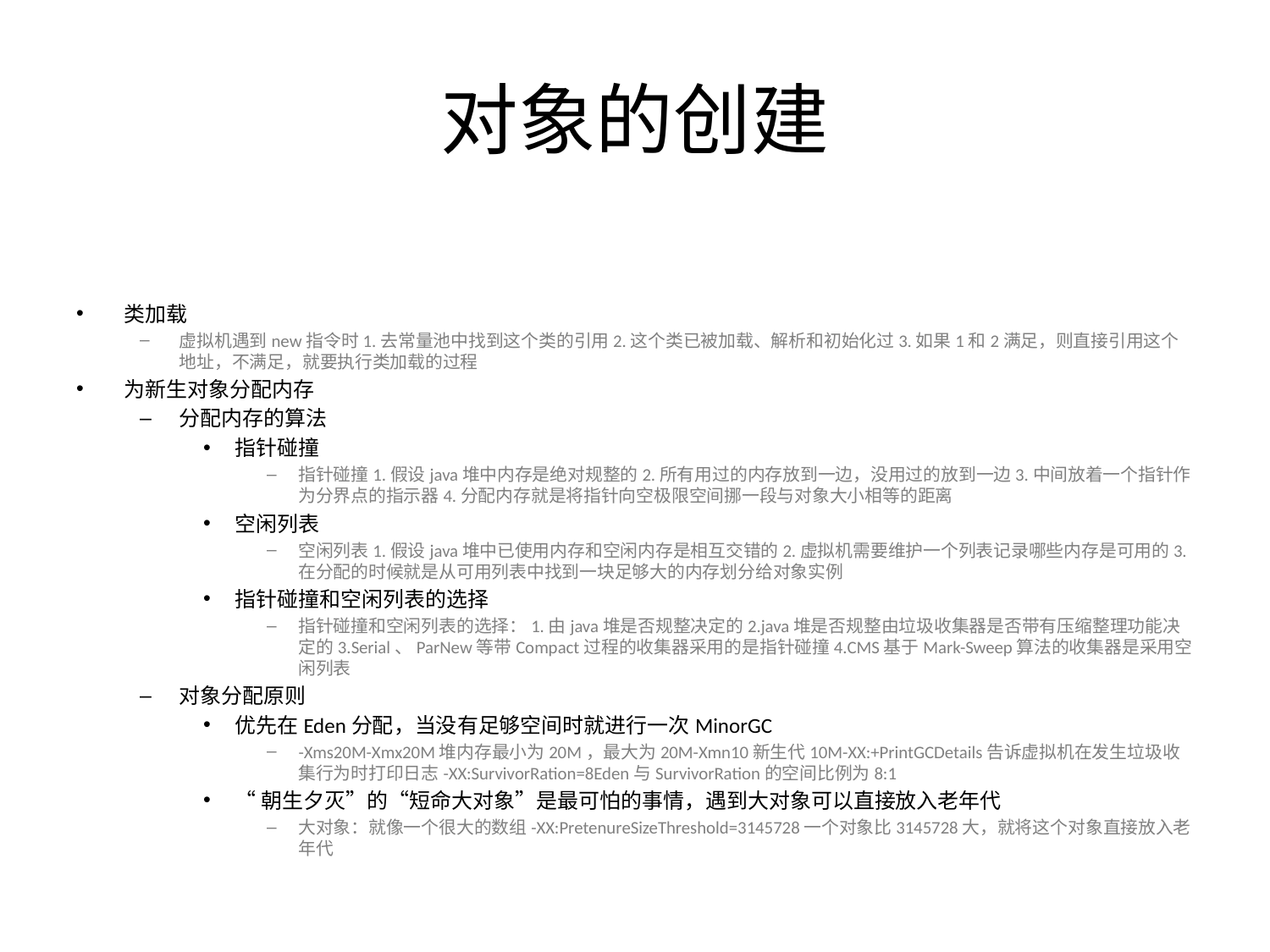

# 对象的创建

类加载
虚拟机遇到new指令时1.去常量池中找到这个类的引用2.这个类已被加载、解析和初始化过3.如果1和2满足，则直接引用这个地址，不满足，就要执行类加载的过程
为新生对象分配内存
分配内存的算法
指针碰撞
指针碰撞1.假设java堆中内存是绝对规整的2.所有用过的内存放到一边，没用过的放到一边3.中间放着一个指针作为分界点的指示器4.分配内存就是将指针向空极限空间挪一段与对象大小相等的距离
空闲列表
空闲列表1.假设java堆中已使用内存和空闲内存是相互交错的2.虚拟机需要维护一个列表记录哪些内存是可用的3.在分配的时候就是从可用列表中找到一块足够大的内存划分给对象实例
指针碰撞和空闲列表的选择
指针碰撞和空闲列表的选择：1.由java堆是否规整决定的2.java堆是否规整由垃圾收集器是否带有压缩整理功能决定的3.Serial、ParNew等带Compact过程的收集器采用的是指针碰撞4.CMS基于Mark-Sweep算法的收集器是采用空闲列表
对象分配原则
优先在Eden分配，当没有足够空间时就进行一次MinorGC
-Xms20M-Xmx20M堆内存最小为20M，最大为20M-Xmn10新生代10M-XX:+PrintGCDetails告诉虚拟机在发生垃圾收集行为时打印日志-XX:SurvivorRation=8Eden与SurvivorRation的空间比例为8:1
“朝生夕灭”的“短命大对象”是最可怕的事情，遇到大对象可以直接放入老年代
大对象：就像一个很大的数组-XX:PretenureSizeThreshold=3145728一个对象比3145728大，就将这个对象直接放入老年代